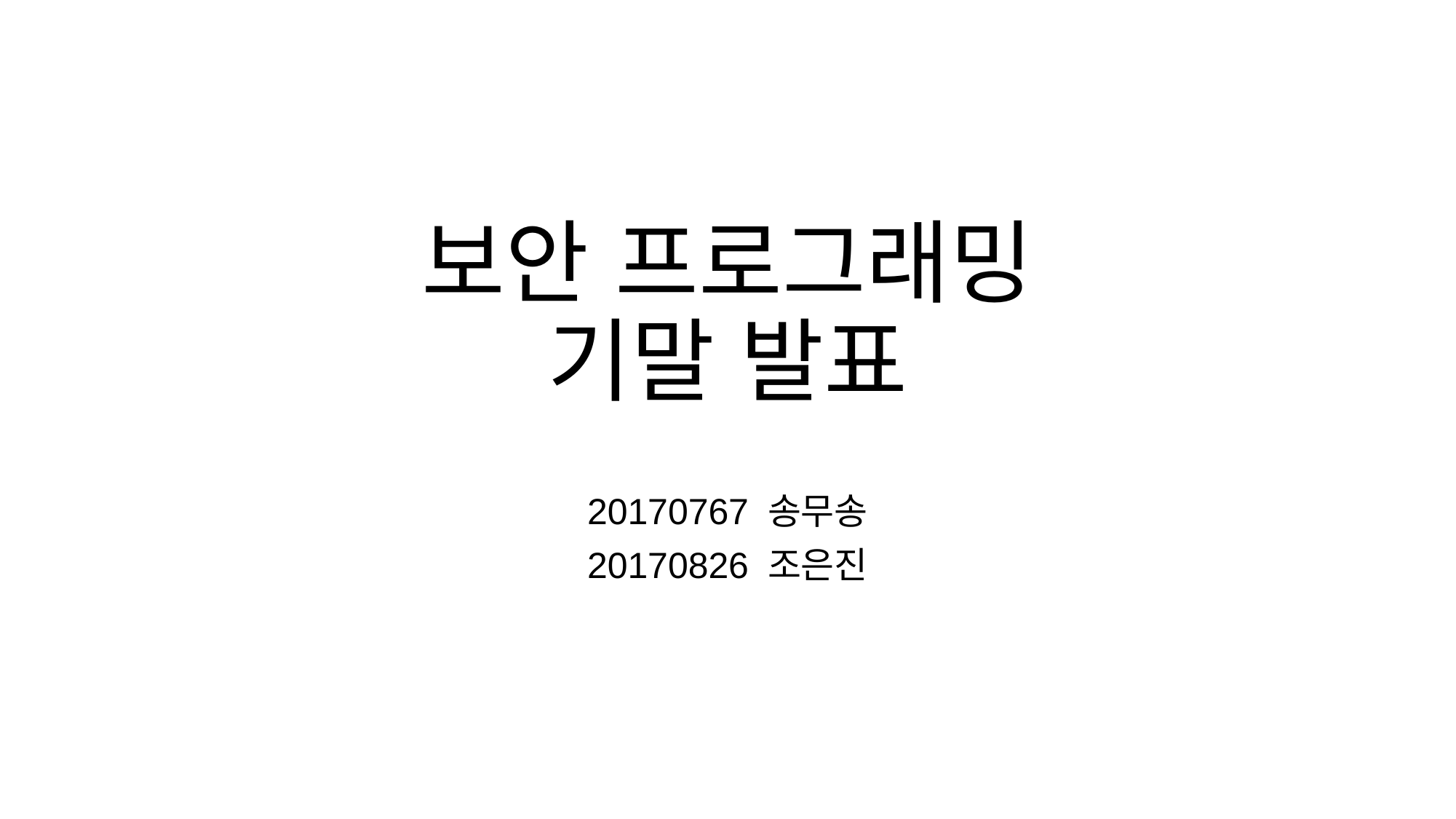

# 보안 프로그래밍 기말 발표
20170767 송무송
20170826 조은진